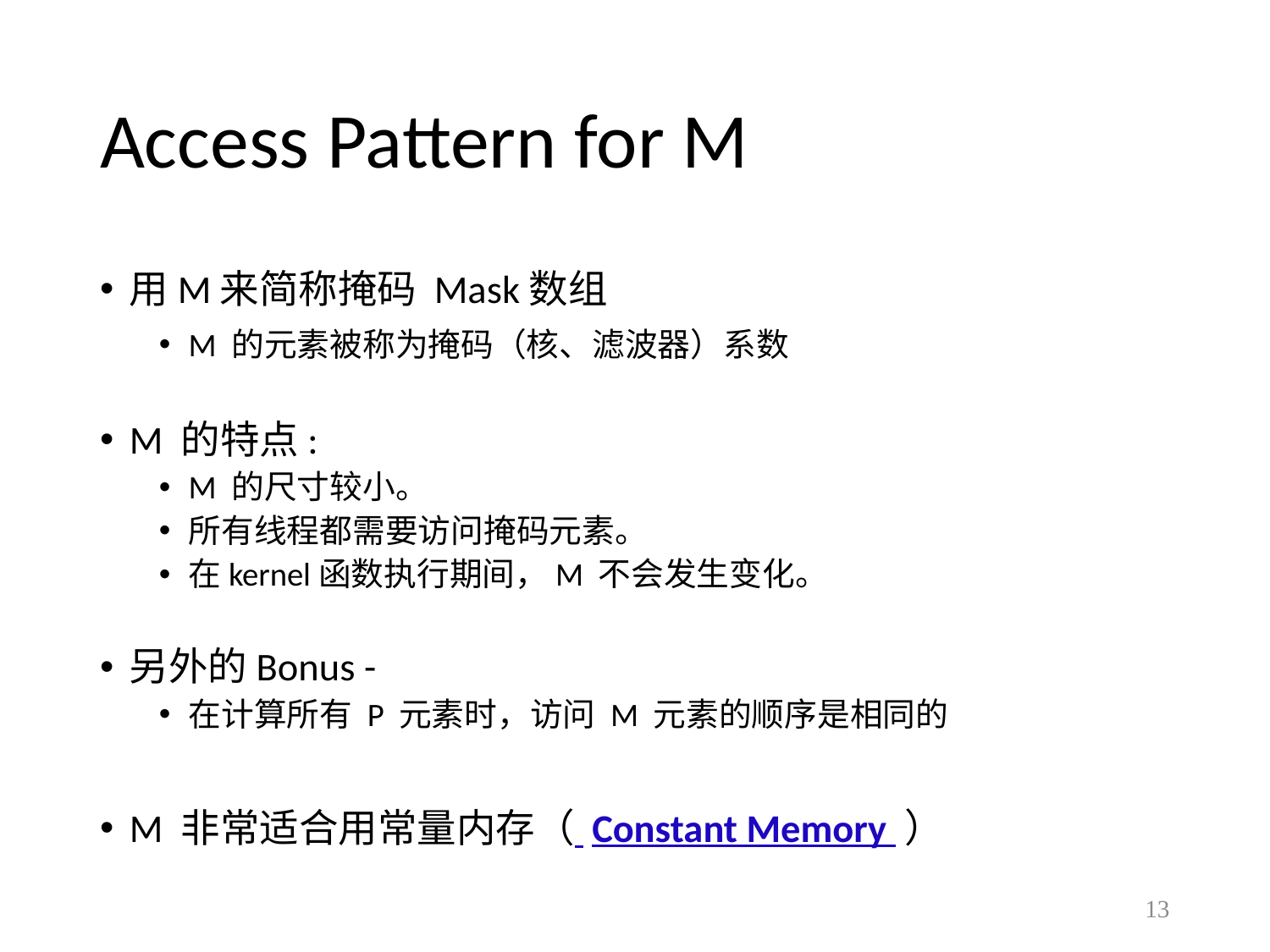

# Access Pattern for M
用M来简称掩码 Mask数组
M 的元素被称为掩码（核、滤波器）系数

M 的特点:
M 的尺寸较小。
所有线程都需要访问掩码元素。
在kernel函数执行期间，M 不会发生变化。

另外的Bonus -
在计算所有 P 元素时，访问 M 元素的顺序是相同的

M 非常适合用常量内存（ Constant Memory ）
13